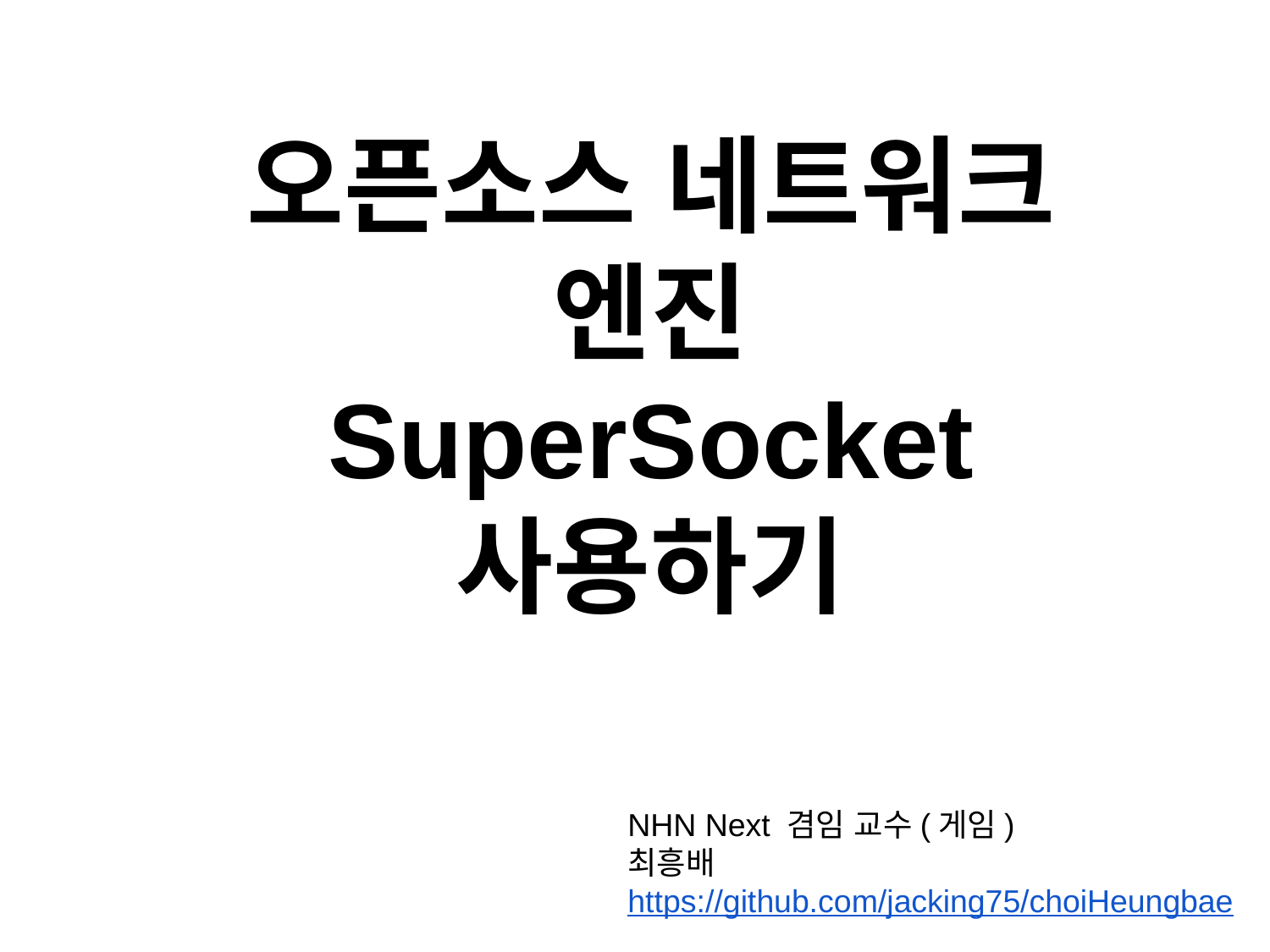

오픈소스 네트워크 엔진 SuperSocket 사용하기
NHN Next 겸임 교수(게임)
최흥배
https://github.com/jacking75/choiHeungbae